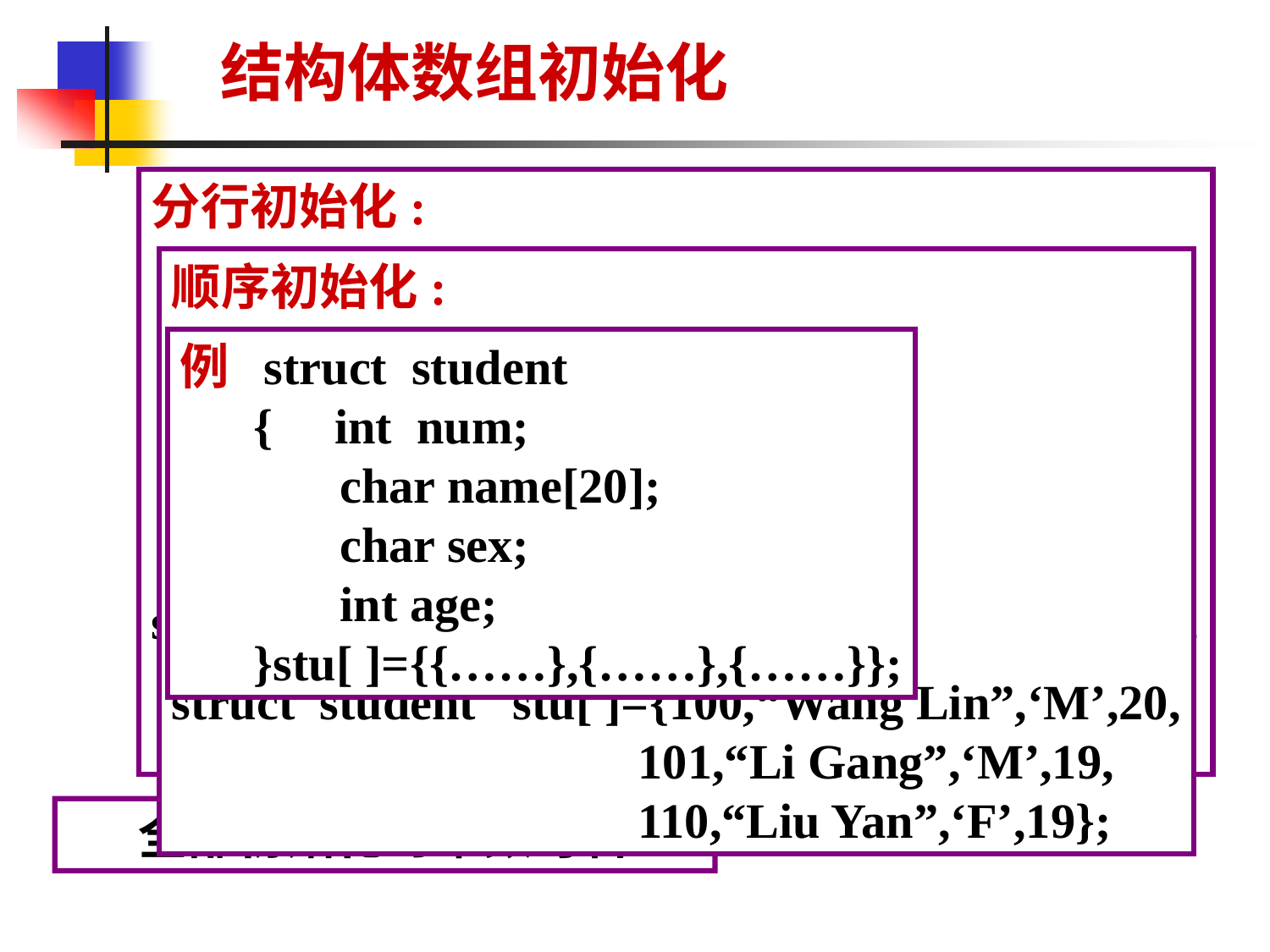

结构体数组初始化
分行初始化:
 struct  student
      {     int  num;
             char name[20];
             char sex;
             int age;
      };
struct  student   stu[ ]={{100,“Wang Lin”,‘M’,20},
                                      {101,“Li Gang”,‘M’,19},
                                      {110,“Liu Yan”,‘F’,19}};
顺序初始化:
 struct  student
      {     int  num;
             char name[20];
             char sex;
             int age;
      };
struct  student   stu[ ]={100,“Wang Lin”,‘M’,20,
                                      101,“Li Gang”,‘M’,19,
                                      110,“Liu Yan”,‘F’,19};
例  struct  student
      {     int  num;
             char name[20];
             char sex;
             int age;
      }stu[ ]={{……},{……},{……}};
全部初始化时维数可省